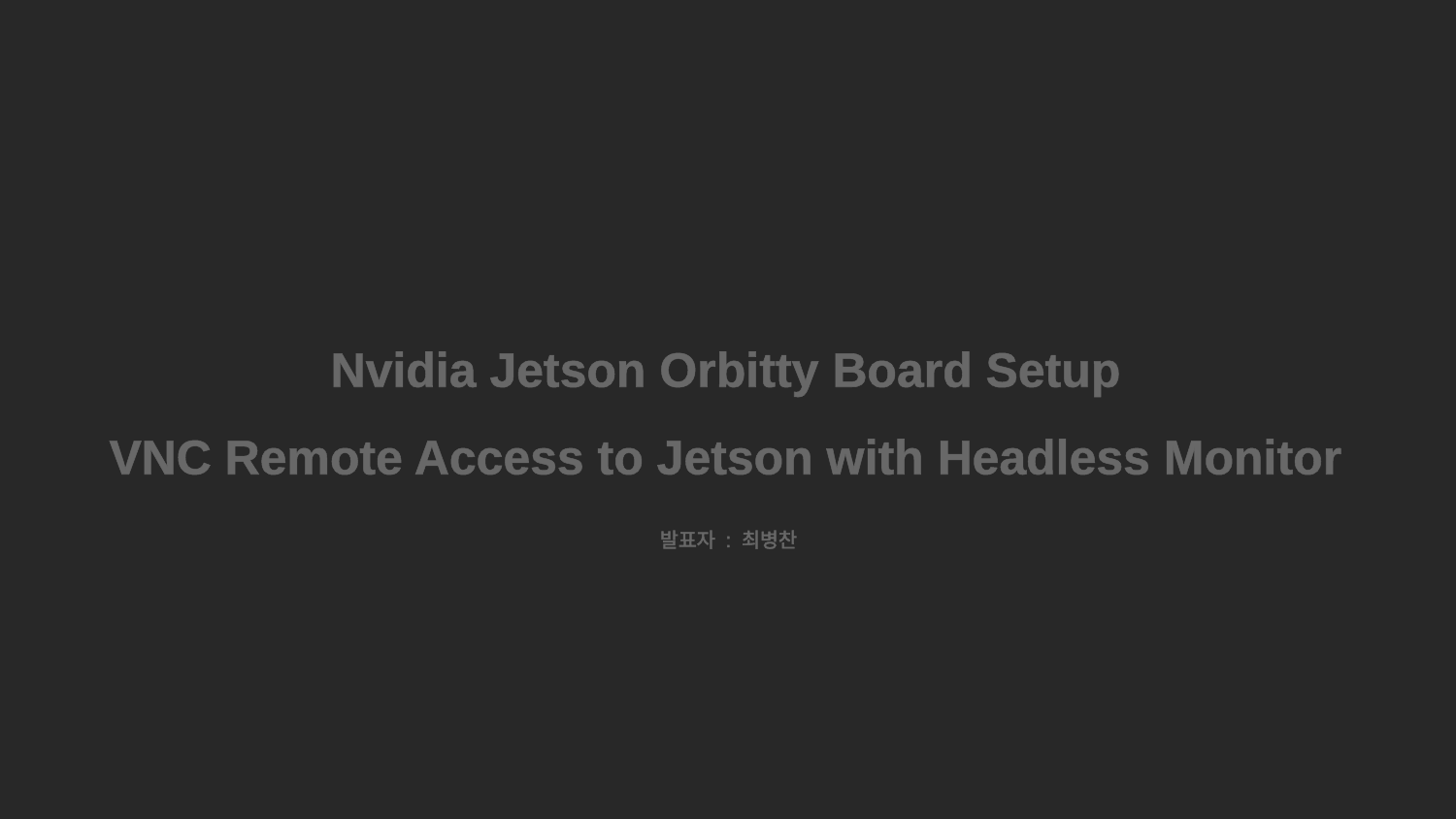

Nvidia Jetson Orbitty Board Setup
VNC Remote Access to Jetson with Headless Monitor
발표자 : 최병찬